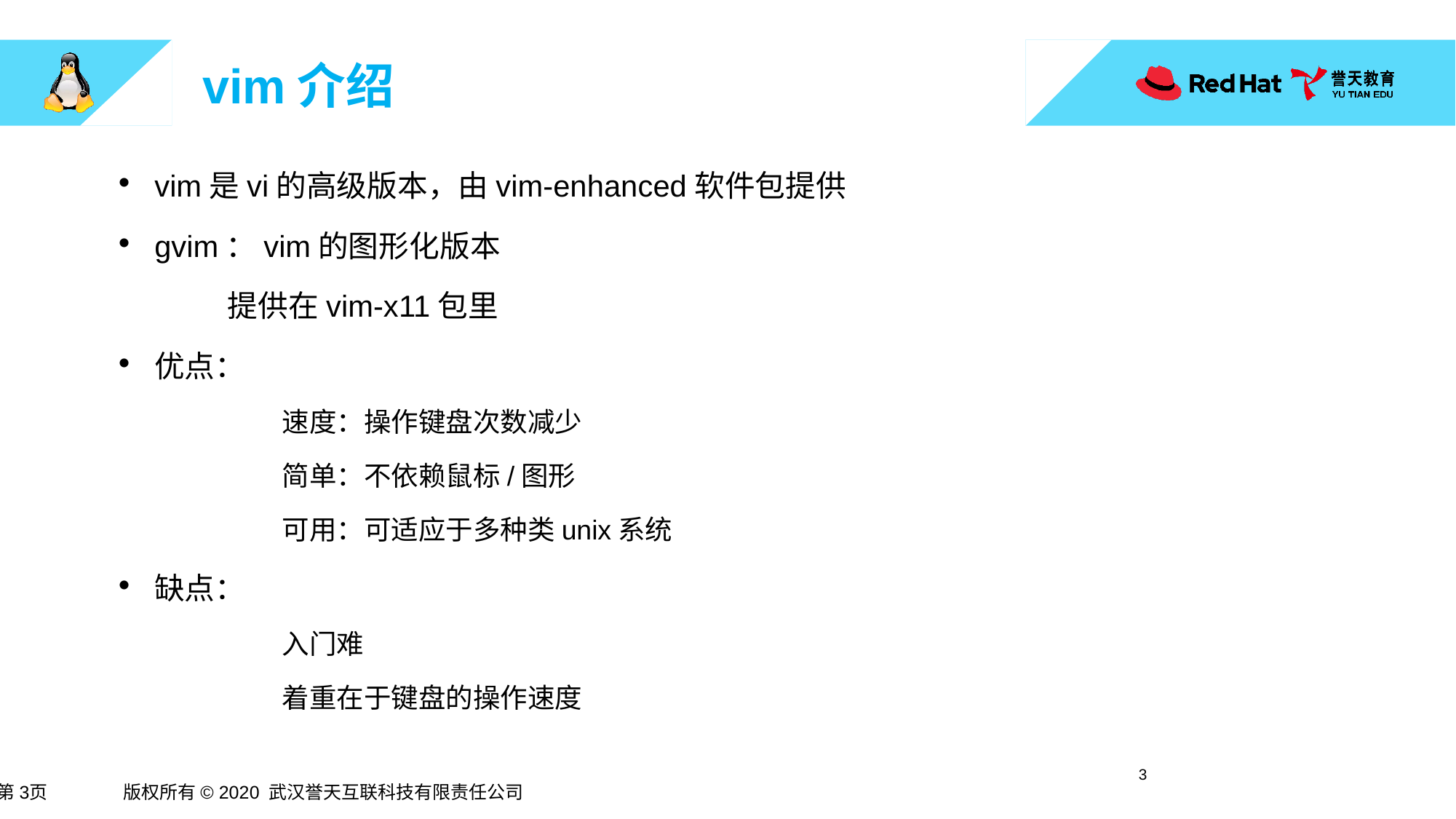

# vim介绍
vim是vi的高级版本，由vim-enhanced软件包提供
gvim：vim的图形化版本
	提供在vim-x11包里
优点：
	速度：操作键盘次数减少
	简单：不依赖鼠标/图形
	可用：可适应于多种类unix系统
缺点：
	入门难
	着重在于键盘的操作速度
3